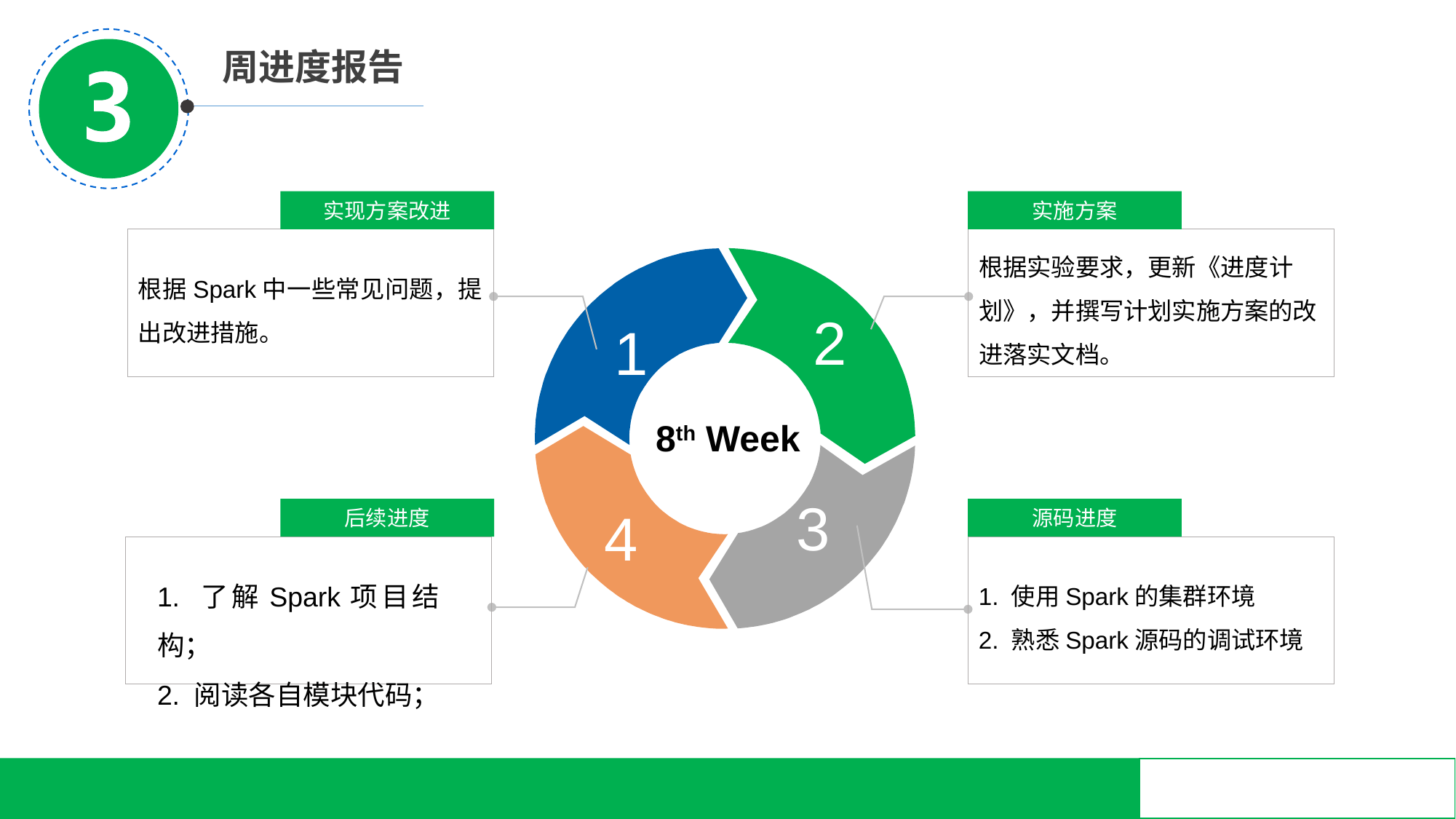

周进度报告

实现方案改进
根据Spark中一些常见问题，提出改进措施。
实施方案
根据实验要求，更新《进度计划》，并撰写计划实施方案的改进落实文档。
后续进度

源码进度
1. 使用Spark的集群环境
2. 熟悉Spark源码的调试环境

2
2
1
8th Week
3
3
4
4
1. 了解Spark项目结构；
2. 阅读各自模块代码；